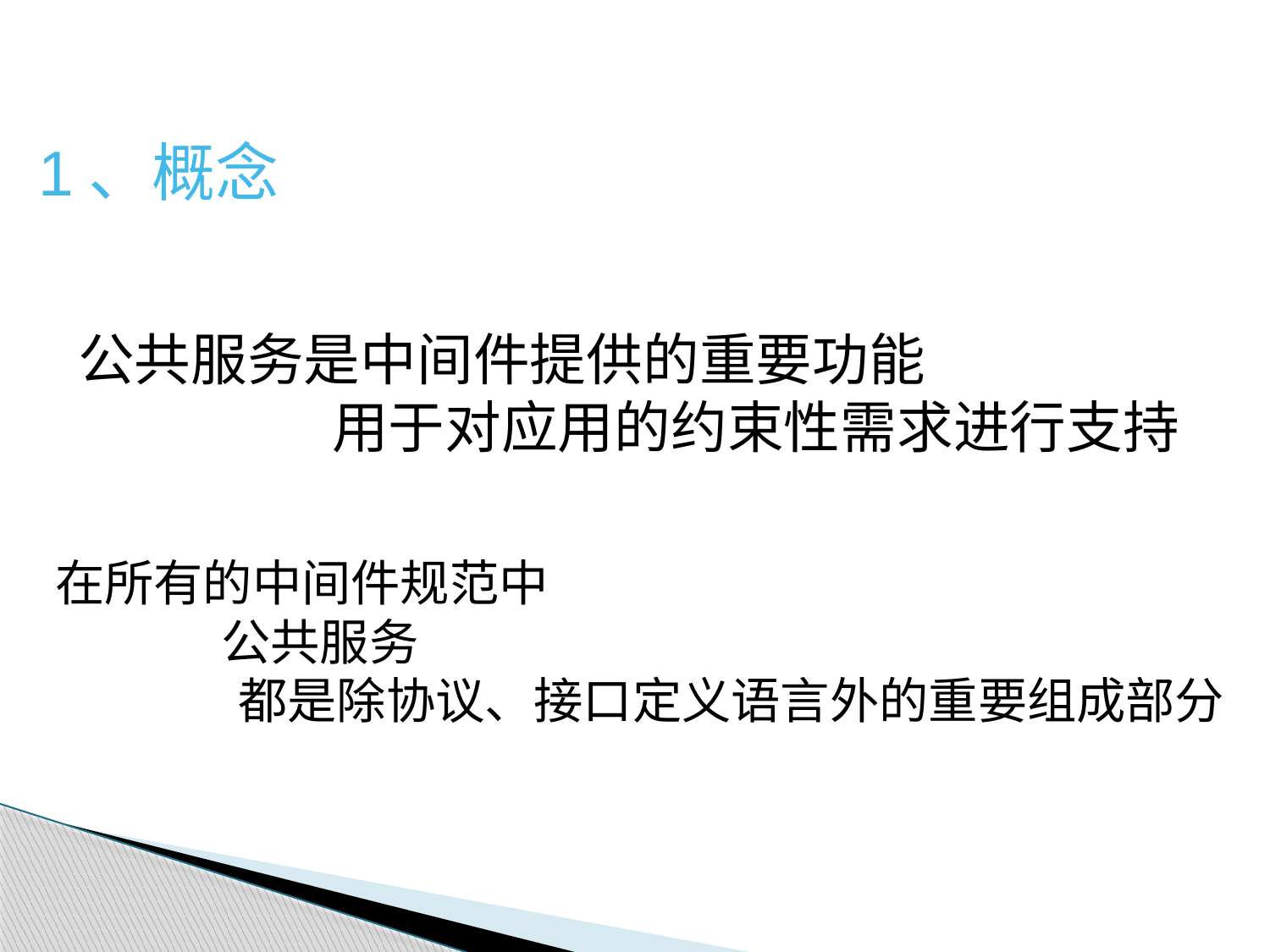

1、概念
公共服务是中间件提供的重要功能
		用于对应用的约束性需求进行支持
在所有的中间件规范中
              公共服务
	    都是除协议、接口定义语言外的重要组成部分